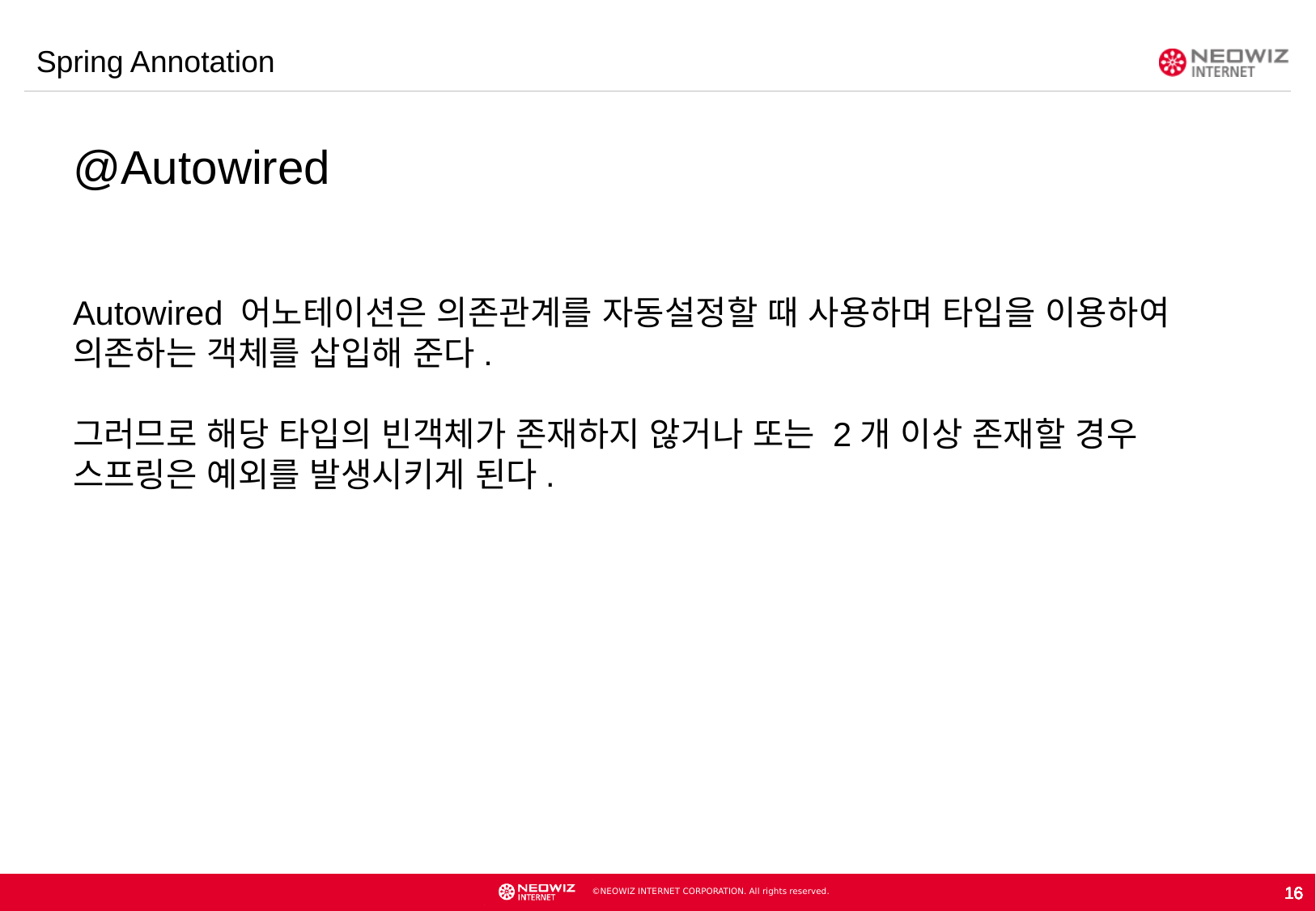

Spring Annotation

@Autowired

Autowired 어노테이션은 의존관계를 자동설정할 때 사용하며 타입을 이용하여
의존하는 객체를 삽입해 준다.

그러므로 해당 타입의 빈객체가 존재하지 않거나 또는 2개 이상 존재할 경우
스프링은 예외를 발생시키게 된다.

16
16
16
16
16
16
16
16
16
16
16
16
16
16